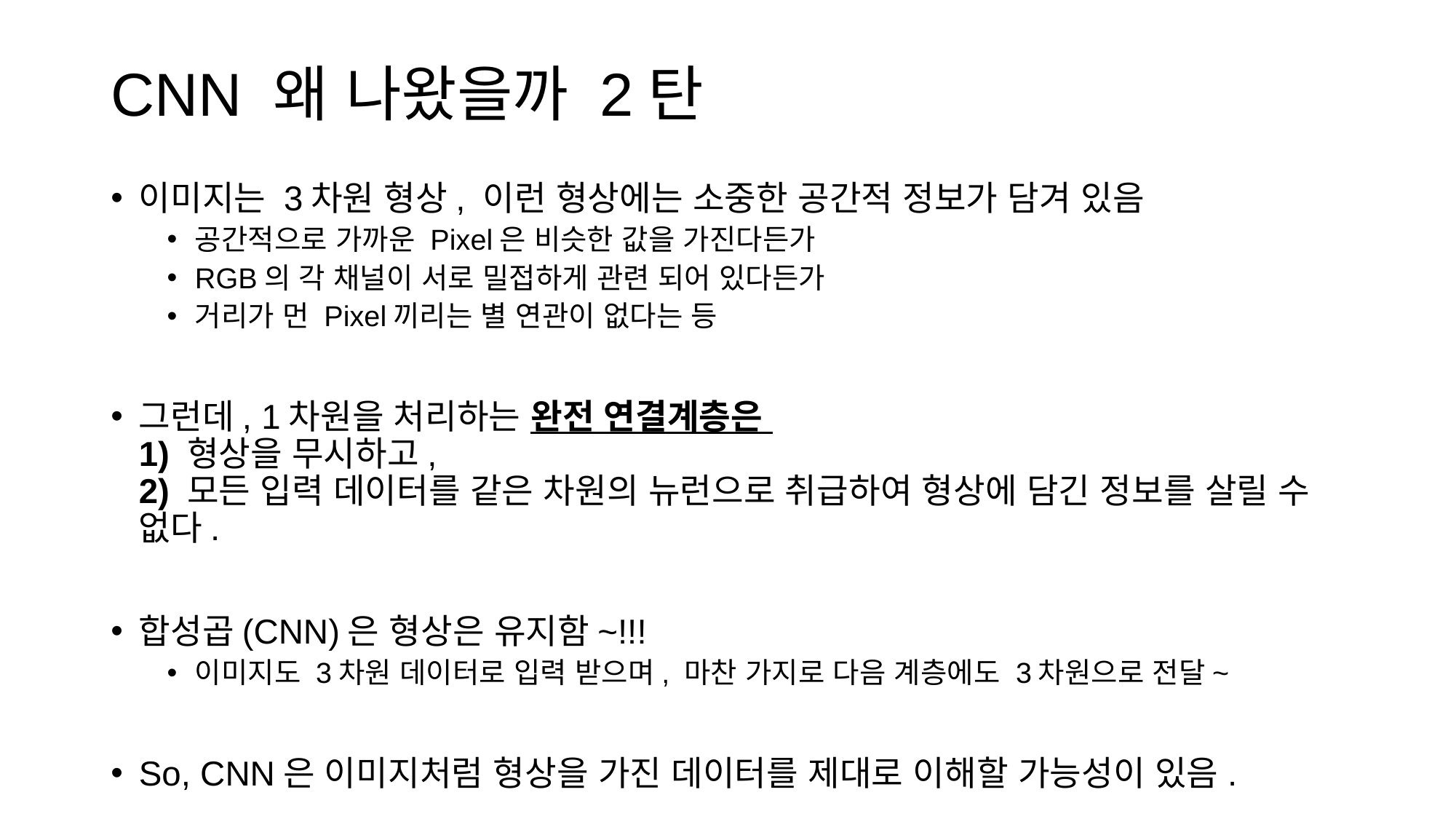

# CNN 왜 나왔을까 2탄
이미지는 3차원 형상, 이런 형상에는 소중한 공간적 정보가 담겨 있음
공간적으로 가까운 Pixel은 비슷한 값을 가진다든가
RGB의 각 채널이 서로 밀접하게 관련 되어 있다든가
거리가 먼 Pixel끼리는 별 연관이 없다는 등

그런데, 1차원을 처리하는 완전 연결계층은
1) 형상을 무시하고,
2) 모든 입력 데이터를 같은 차원의 뉴런으로 취급하여 형상에 담긴 정보를 살릴 수 없다.

합성곱(CNN)은 형상은 유지함~!!!
이미지도 3차원 데이터로 입력 받으며, 마찬 가지로 다음 계층에도 3차원으로 전달~

So, CNN은 이미지처럼 형상을 가진 데이터를 제대로 이해할 가능성이 있음.